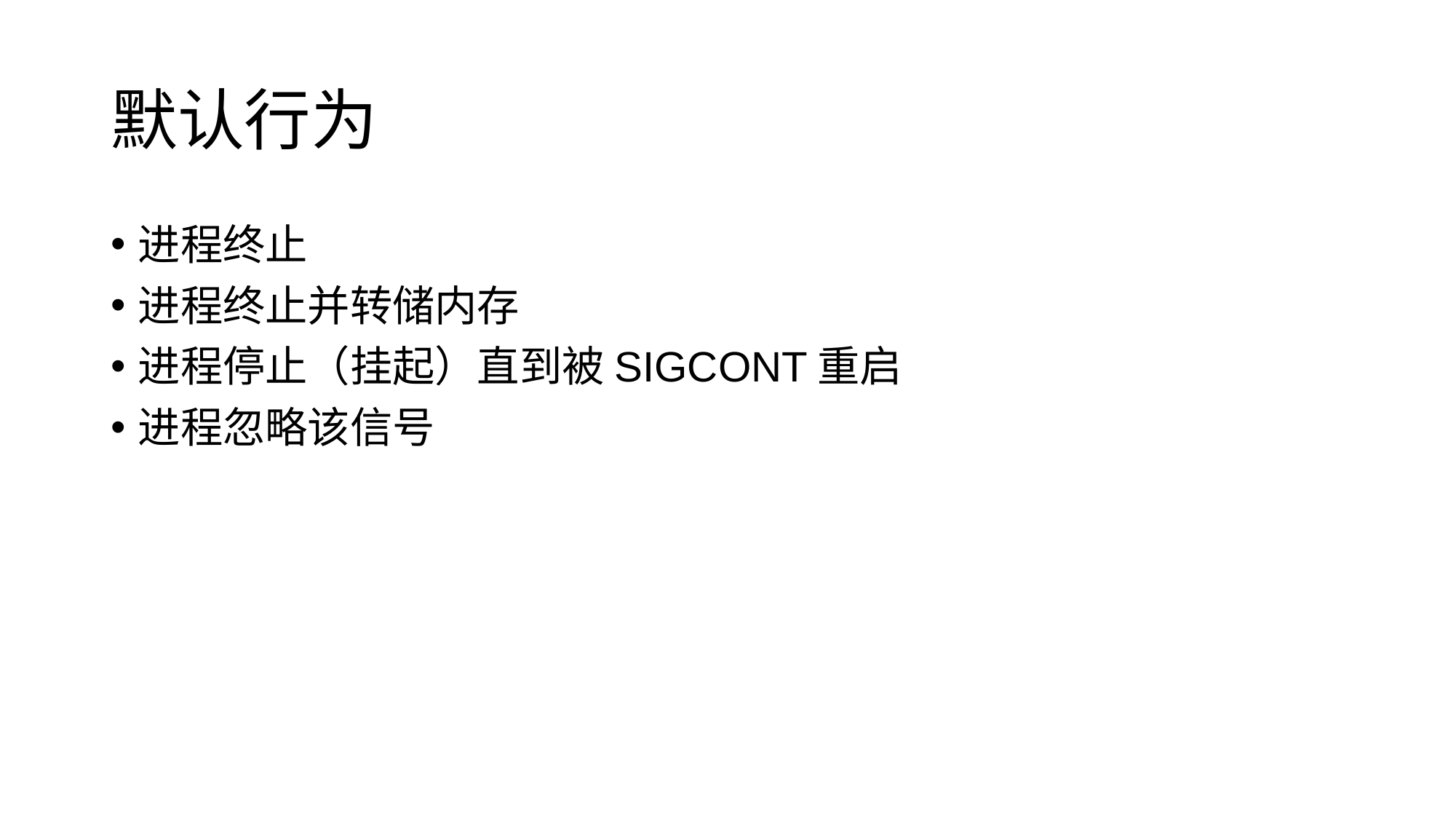

# 默认行为
进程终止
进程终止并转储内存
进程停止（挂起）直到被SIGCONT重启
进程忽略该信号